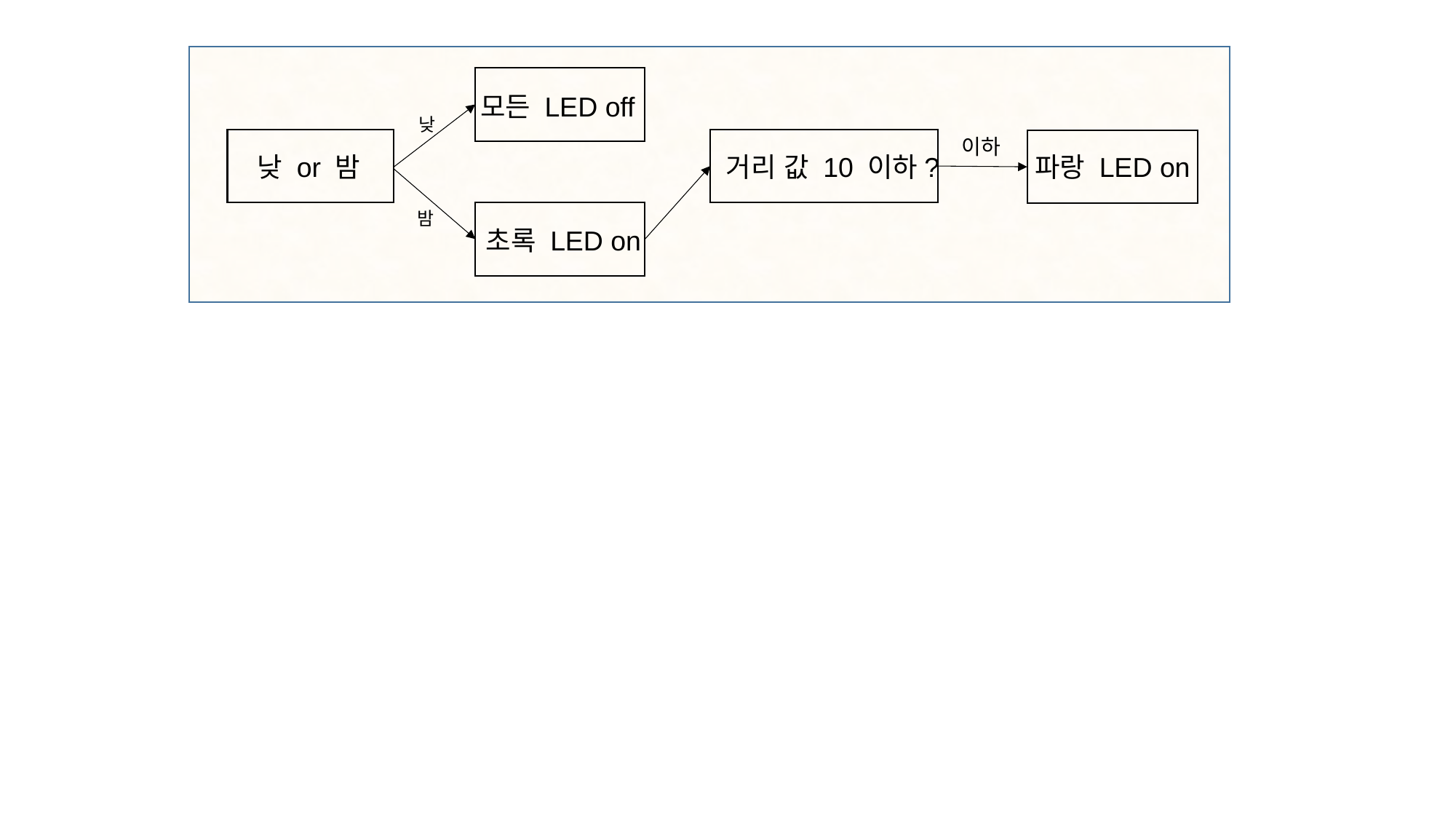

모든 LED off
낮
이하

파랑 LED on
거리 값 10 이하?
낮 or 밤
밤

초록 LED on